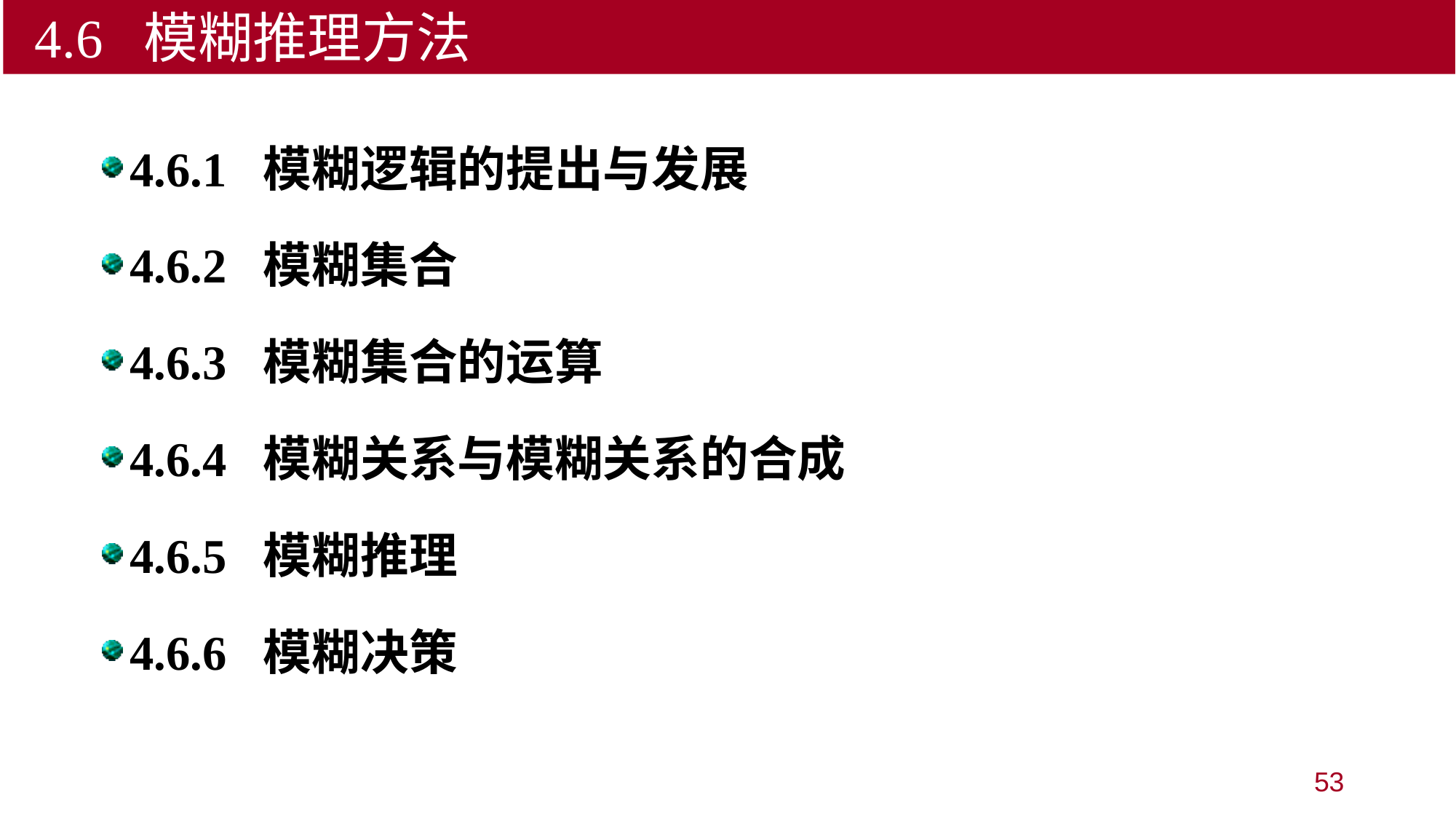

4.6  模糊推理方法
4.6.1  模糊逻辑的提出与发展
4.6.2  模糊集合
4.6.3  模糊集合的运算
4.6.4  模糊关系与模糊关系的合成
4.6.5  模糊推理
4.6.6  模糊决策
53